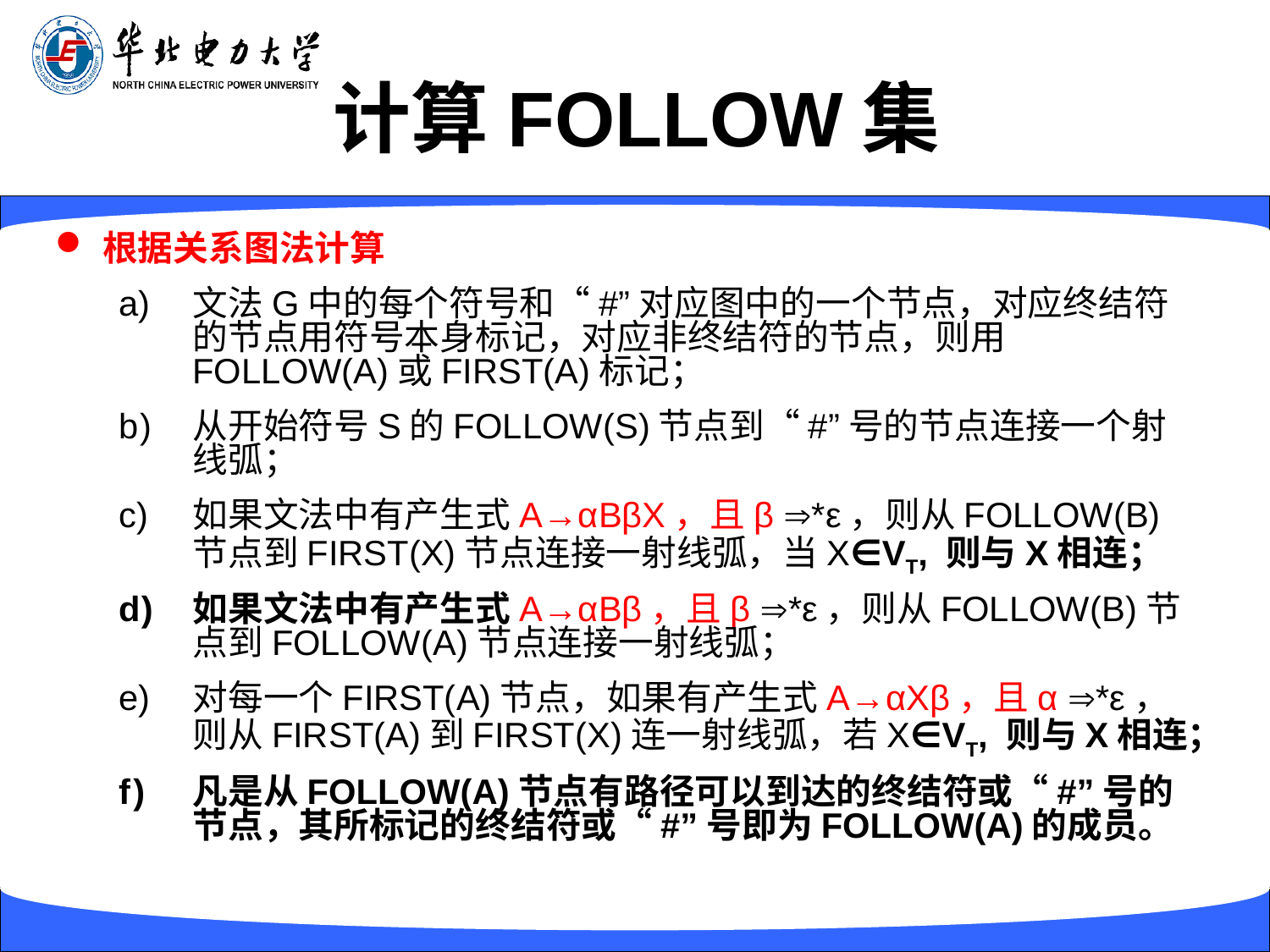

# 计算FOLLOW集
根据关系图法计算
文法G中的每个符号和“#”对应图中的一个节点，对应终结符的节点用符号本身标记，对应非终结符的节点，则用FOLLOW(A)或FIRST(A)标记；
从开始符号S的FOLLOW(S)节点到“#”号的节点连接一个射线弧；
如果文法中有产生式A→αBβX，且β ⇒*ε，则从FOLLOW(B)节点到FIRST(X)节点连接一射线弧，当X∈VT, 则与X相连；
如果文法中有产生式A→αBβ，且β ⇒*ε，则从FOLLOW(B)节点到FOLLOW(A)节点连接一射线弧；
对每一个FIRST(A)节点，如果有产生式A→αXβ，且α ⇒*ε，则从FIRST(A)到FIRST(X)连一射线弧，若X∈VT, 则与X相连；
凡是从FOLLOW(A)节点有路径可以到达的终结符或“#”号的节点，其所标记的终结符或“#”号即为FOLLOW(A)的成员。